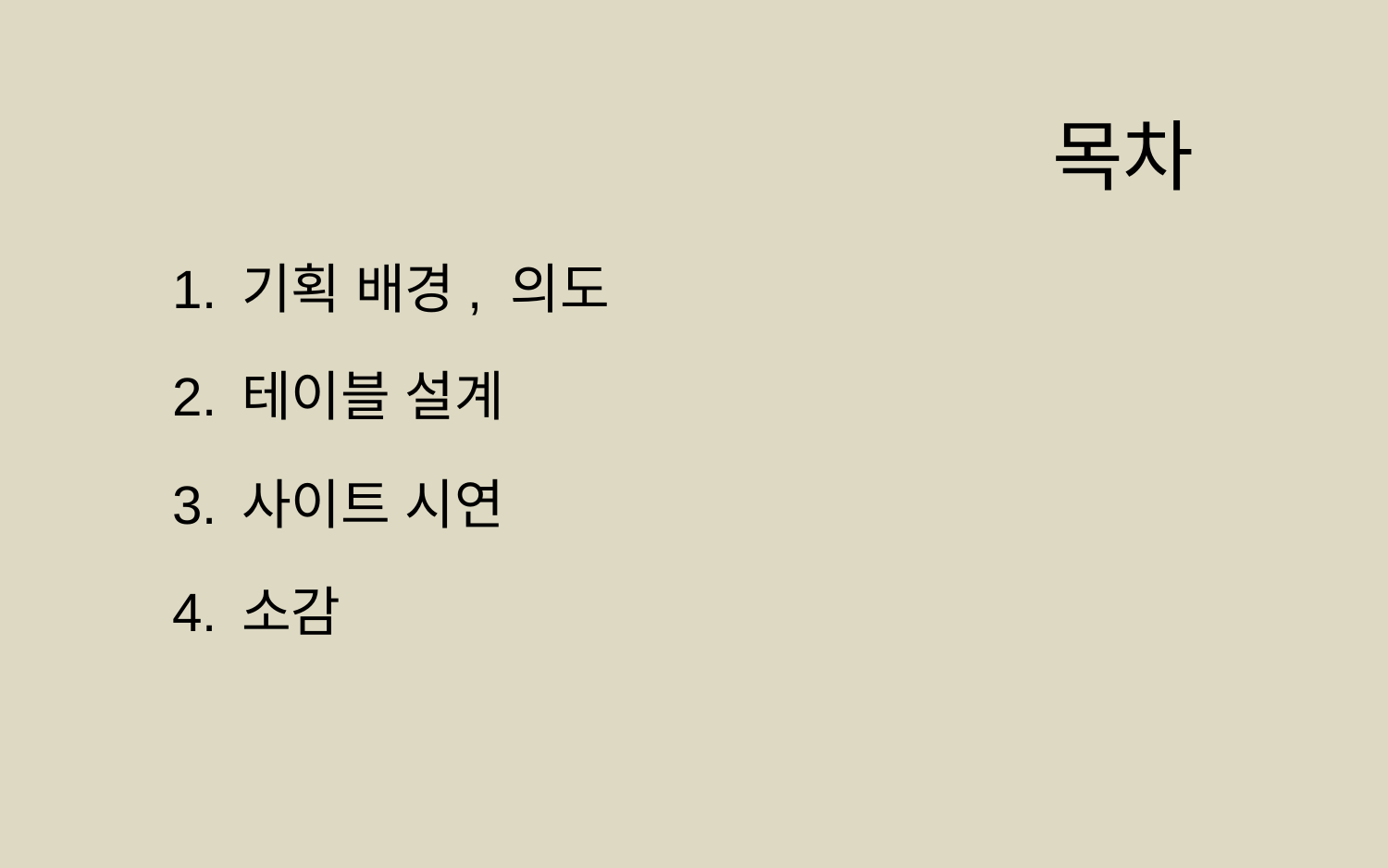

# 목차
기획 배경, 의도
테이블 설계
사이트 시연
소감